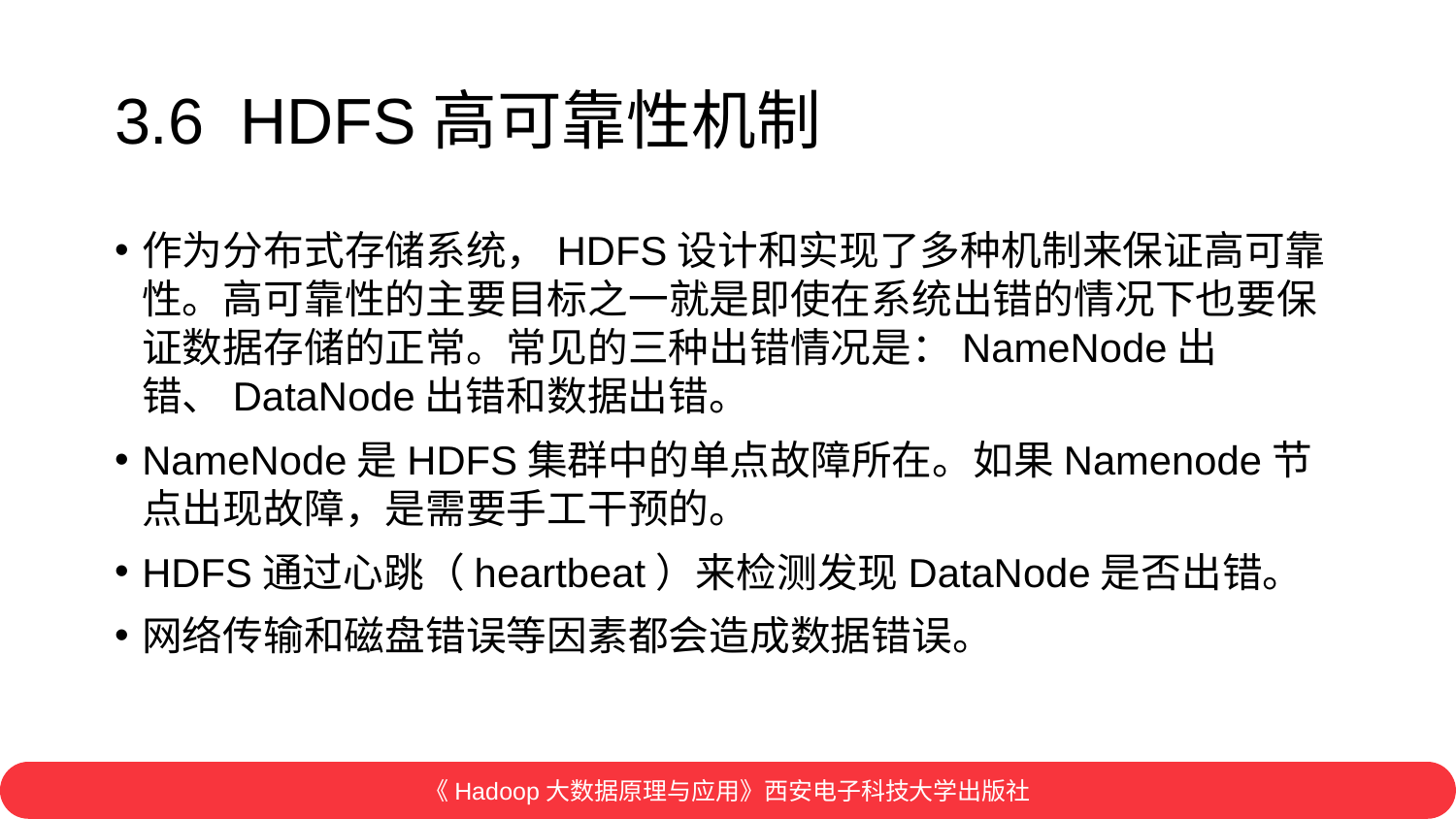

# 3.6  HDFS高可靠性机制
作为分布式存储系统，HDFS设计和实现了多种机制来保证高可靠性。高可靠性的主要目标之一就是即使在系统出错的情况下也要保证数据存储的正常。常见的三种出错情况是：NameNode出错、DataNode出错和数据出错。
NameNode是HDFS集群中的单点故障所在。如果Namenode节点出现故障，是需要手工干预的。
HDFS通过心跳（heartbeat）来检测发现DataNode是否出错。
网络传输和磁盘错误等因素都会造成数据错误。